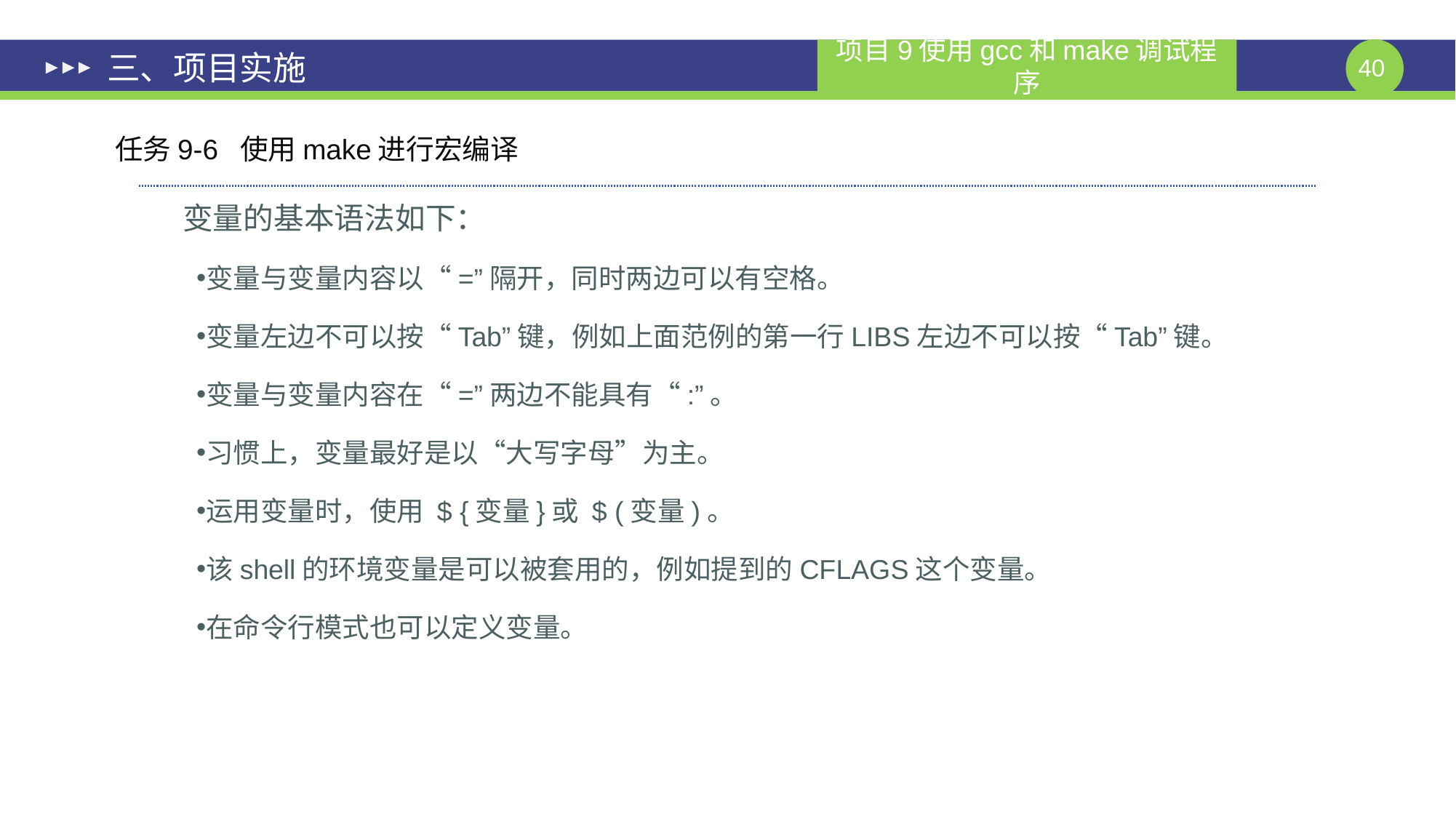

# 三、项目实施
任务9-6  使用make进行宏编译
变量的基本语法如下：
变量与变量内容以“=”隔开，同时两边可以有空格。
变量左边不可以按“Tab”键，例如上面范例的第一行LIBS左边不可以按“Tab”键。
变量与变量内容在“=”两边不能具有“:”。
习惯上，变量最好是以“大写字母”为主。
运用变量时，使用 $ {变量}或 $ (变量)。
该shell的环境变量是可以被套用的，例如提到的CFLAGS这个变量。
在命令行模式也可以定义变量。